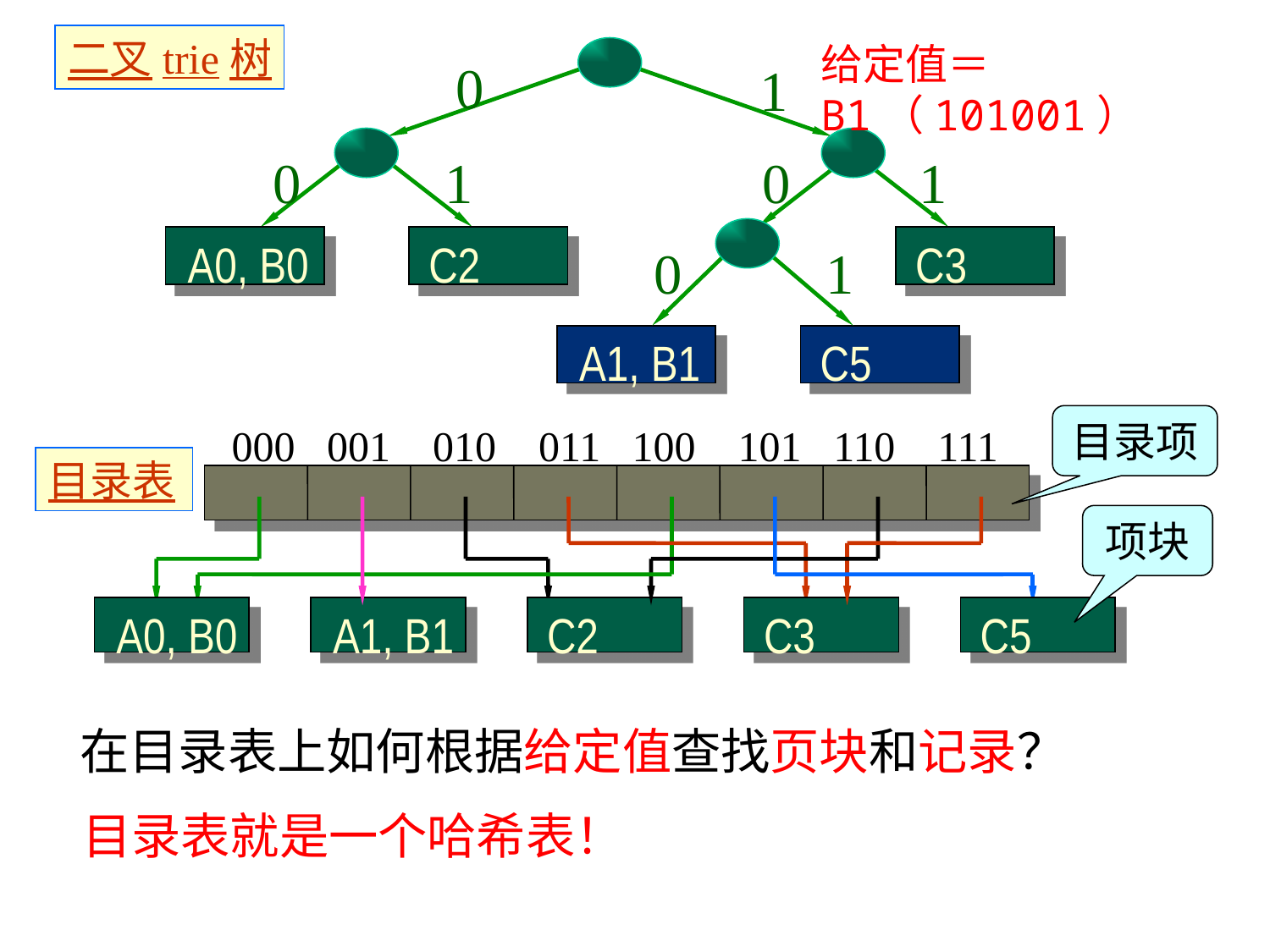

二叉trie树
给定值＝B1（101001）

0
1

0
1
0
1

A0, B0
C2
C3
0
1

C5
A1, B1
目录项
000   001    010    011   100    101   110    111

A0, B0

A1, B1

C2

C3

C5
目录表
项块
  在目录表上如何根据给定值查找页块和记录？
  目录表就是一个哈希表！